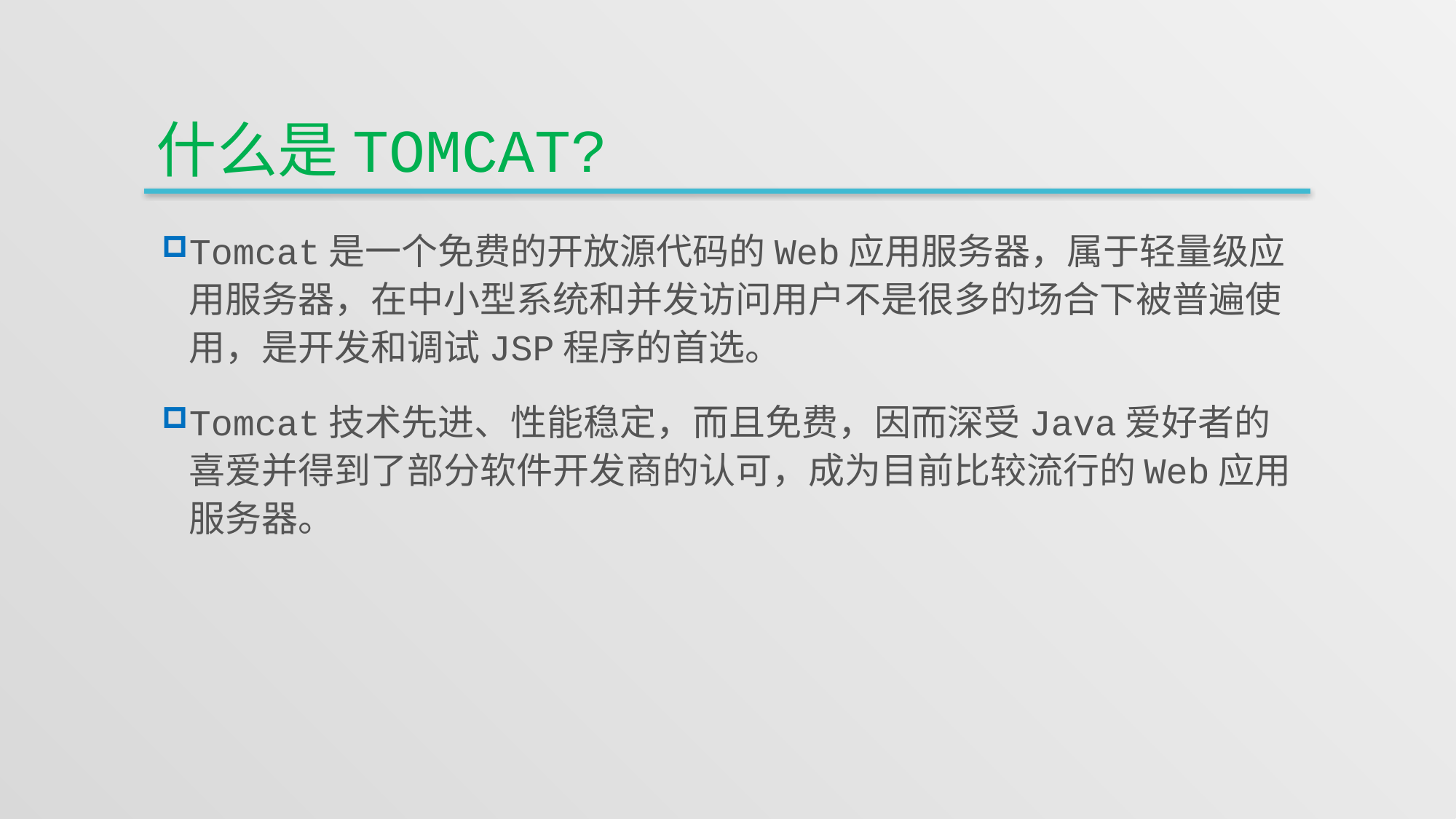

# 什么是tomcat?
Tomcat是一个免费的开放源代码的Web应用服务器，属于轻量级应用服务器，在中小型系统和并发访问用户不是很多的场合下被普遍使用，是开发和调试JSP程序的首选。
Tomcat技术先进、性能稳定，而且免费，因而深受Java爱好者的喜爱并得到了部分软件开发商的认可，成为目前比较流行的Web应用服务器。